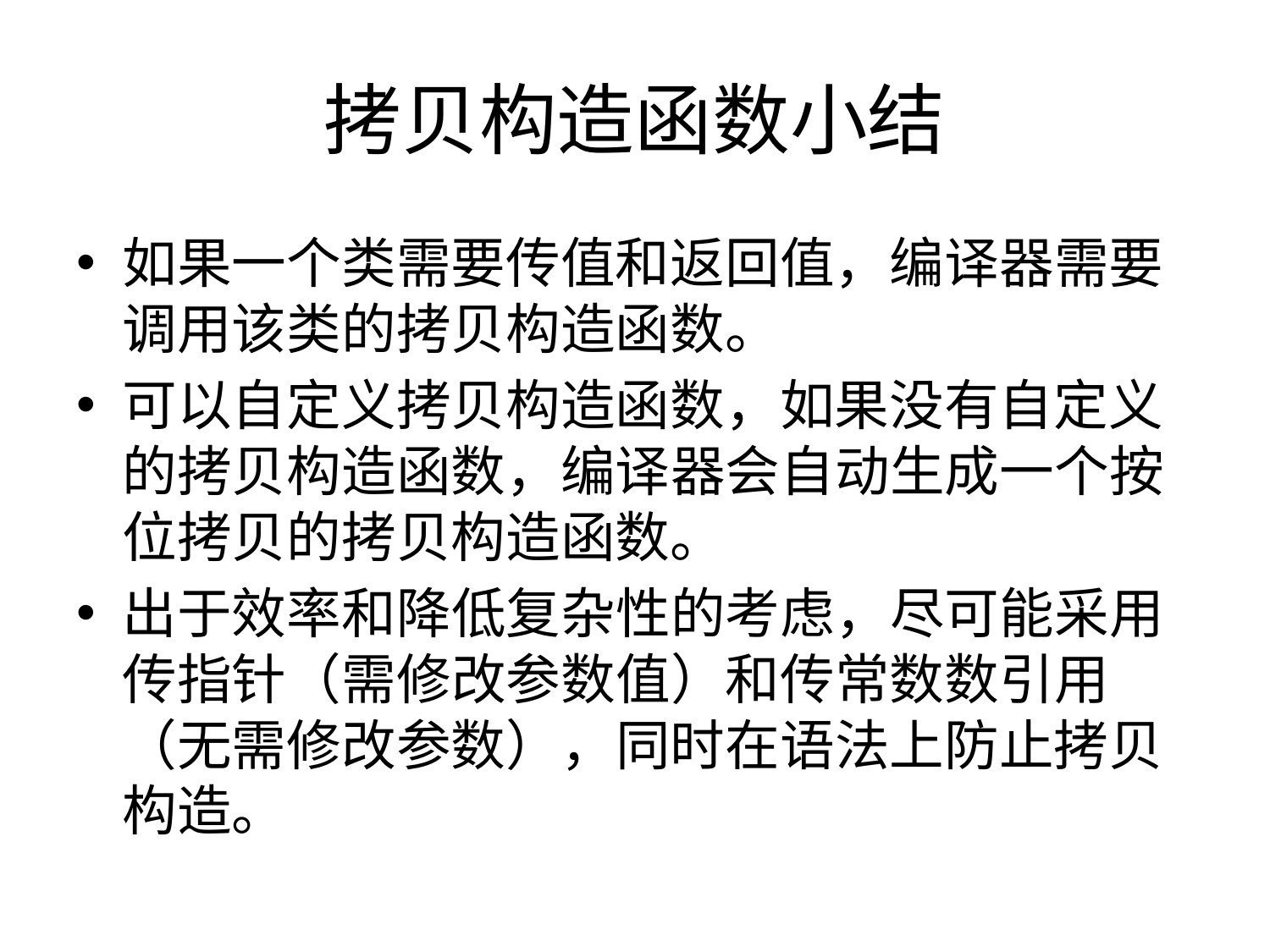

# 拷贝构造函数小结
如果一个类需要传值和返回值，编译器需要调用该类的拷贝构造函数。
可以自定义拷贝构造函数，如果没有自定义的拷贝构造函数，编译器会自动生成一个按位拷贝的拷贝构造函数。
出于效率和降低复杂性的考虑，尽可能采用传指针（需修改参数值）和传常数数引用（无需修改参数），同时在语法上防止拷贝构造。